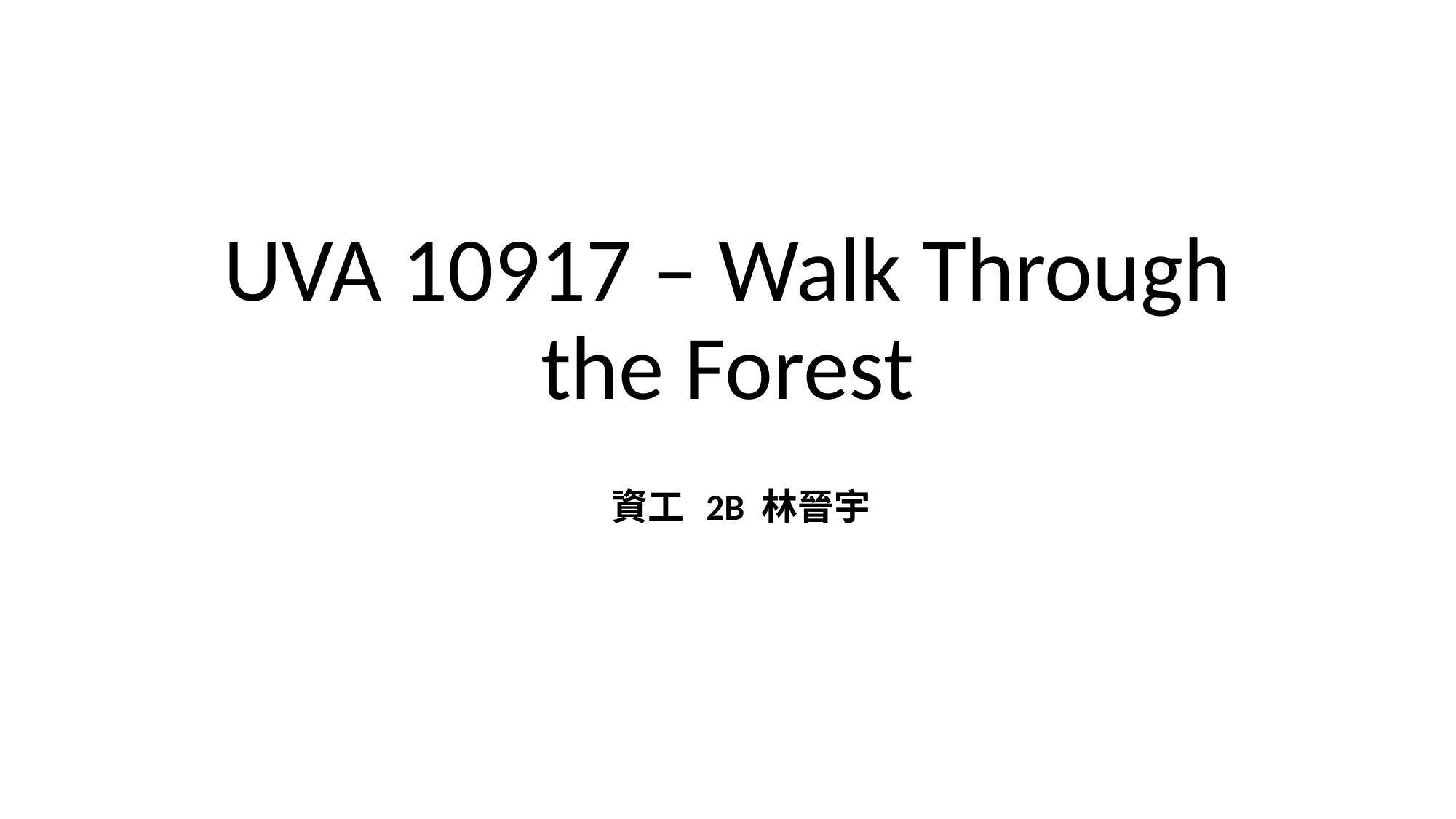

# UVA 10917 – Walk Through the Forest

資工 2B 林晉宇